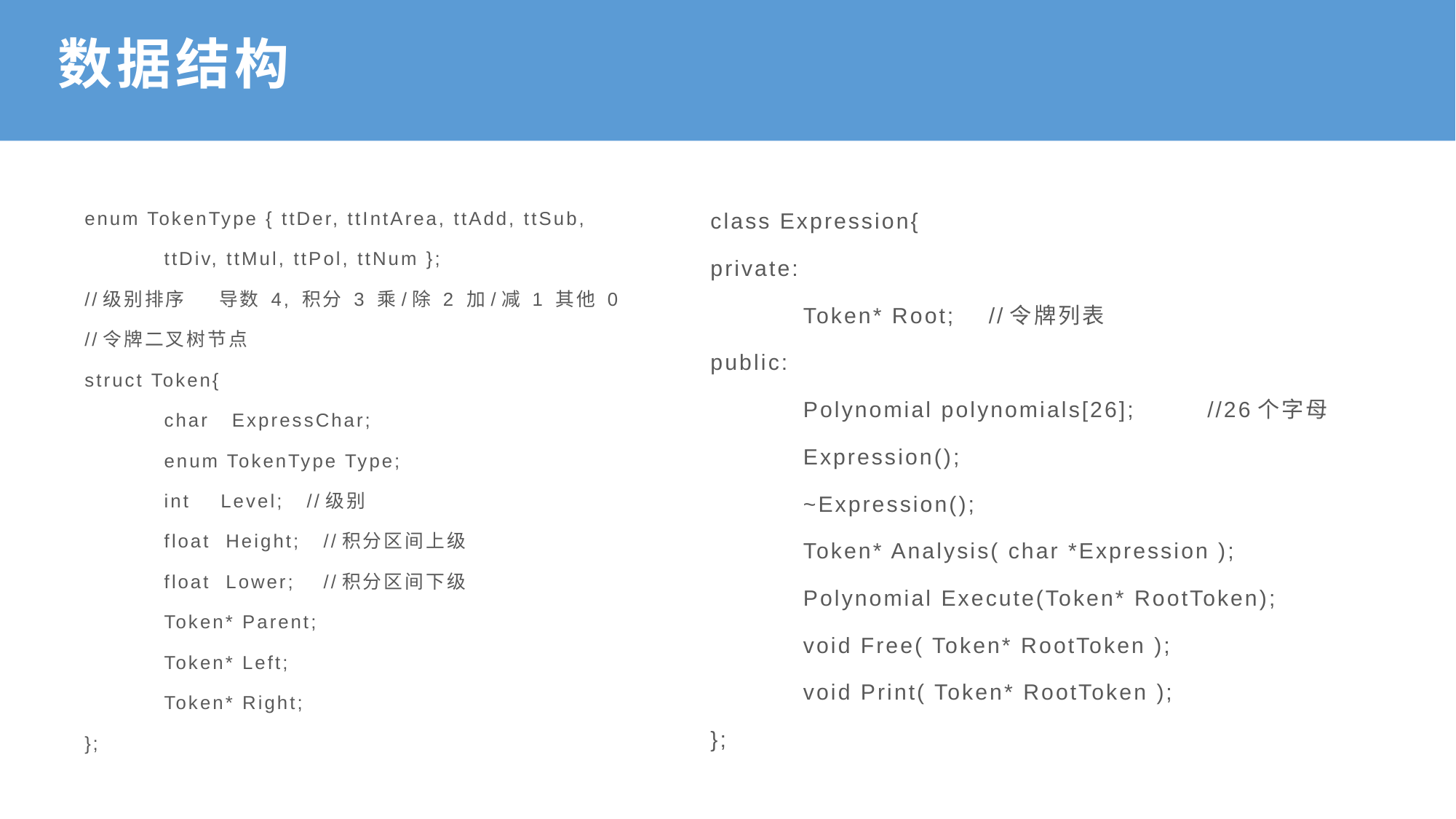

# 数据结构
enum TokenType { ttDer, ttIntArea, ttAdd, ttSub,
	ttDiv, ttMul, ttPol, ttNum };
//级别排序     导数 4, 积分 3 乘/除 2 加/减 1 其他 0
//令牌二叉树节点
struct Token{
	char   ExpressChar;
	enum TokenType Type;
	int    Level;   //级别
	float  Height;	//积分区间上级
	float  Lower; 	//积分区间下级
	Token* Parent;
	Token* Left;
	Token* Right;
};
class Expression{
private:
	Token* Root;	//令牌列表
public:
	Polynomial polynomials[26];	    //26个字母
	Expression();
	~Expression();
	Token* Analysis( char *Expression );
	Polynomial Execute(Token* RootToken);
	void Free( Token* RootToken );
	void Print( Token* RootToken );
};